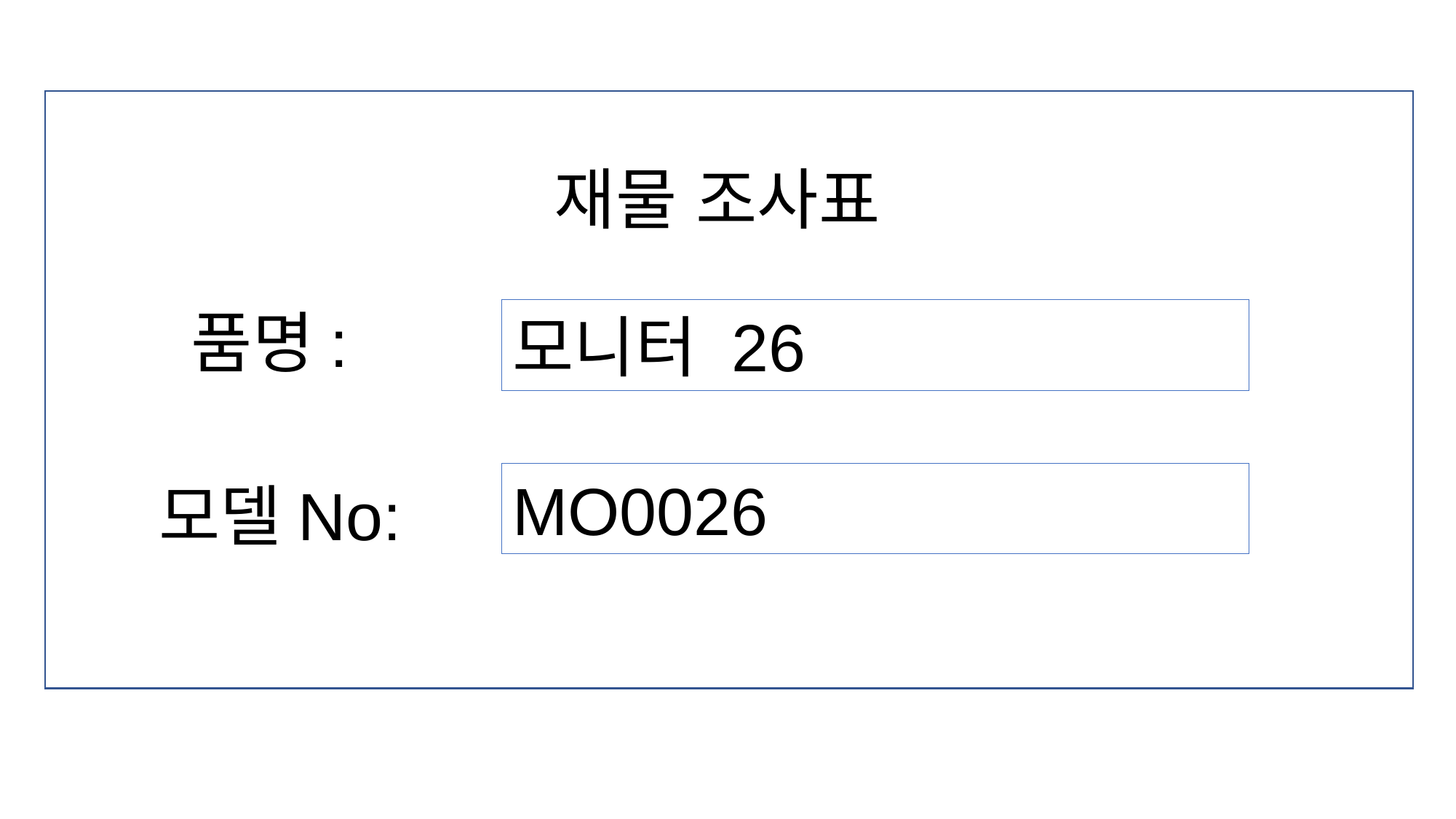

재물 조사표
품명:
모니터 26
MO0026
모델No: